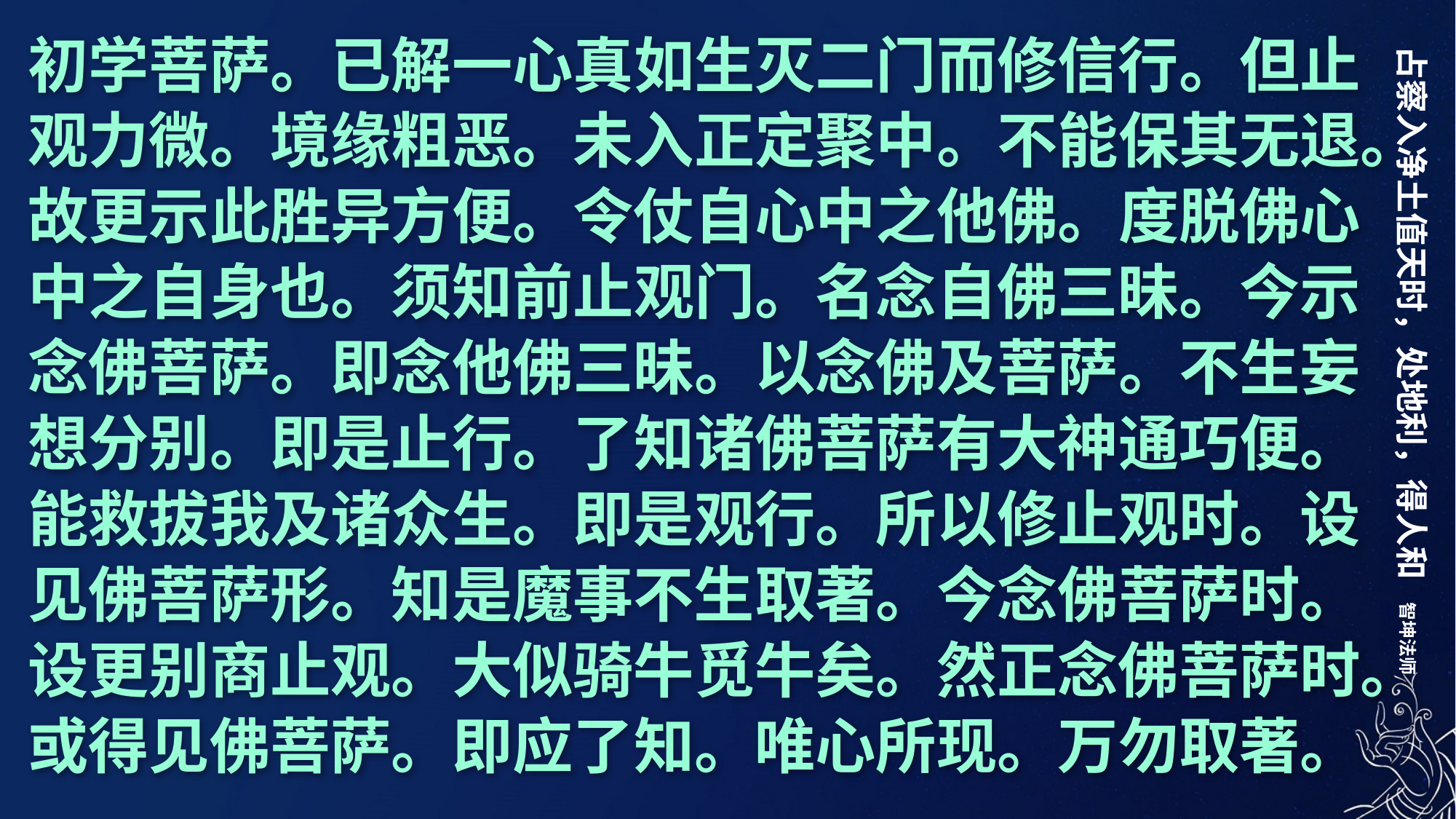

初学菩萨。已解一心真如生灭二门而修信行。但止观力微。境缘粗恶。未入正定聚中。不能保其无退。故更示此胜异方便。令仗自心中之他佛。度脱佛心中之自身也。须知前止观门。名念自佛三昧。今示念佛菩萨。即念他佛三昧。以念佛及菩萨。不生妄想分别。即是止行。了知诸佛菩萨有大神通巧便。能救拔我及诸众生。即是观行。所以修止观时。设见佛菩萨形。知是魔事不生取著。今念佛菩萨时。设更别商止观。大似骑牛觅牛矣。然正念佛菩萨时。或得见佛菩萨。即应了知。唯心所现。万勿取著。